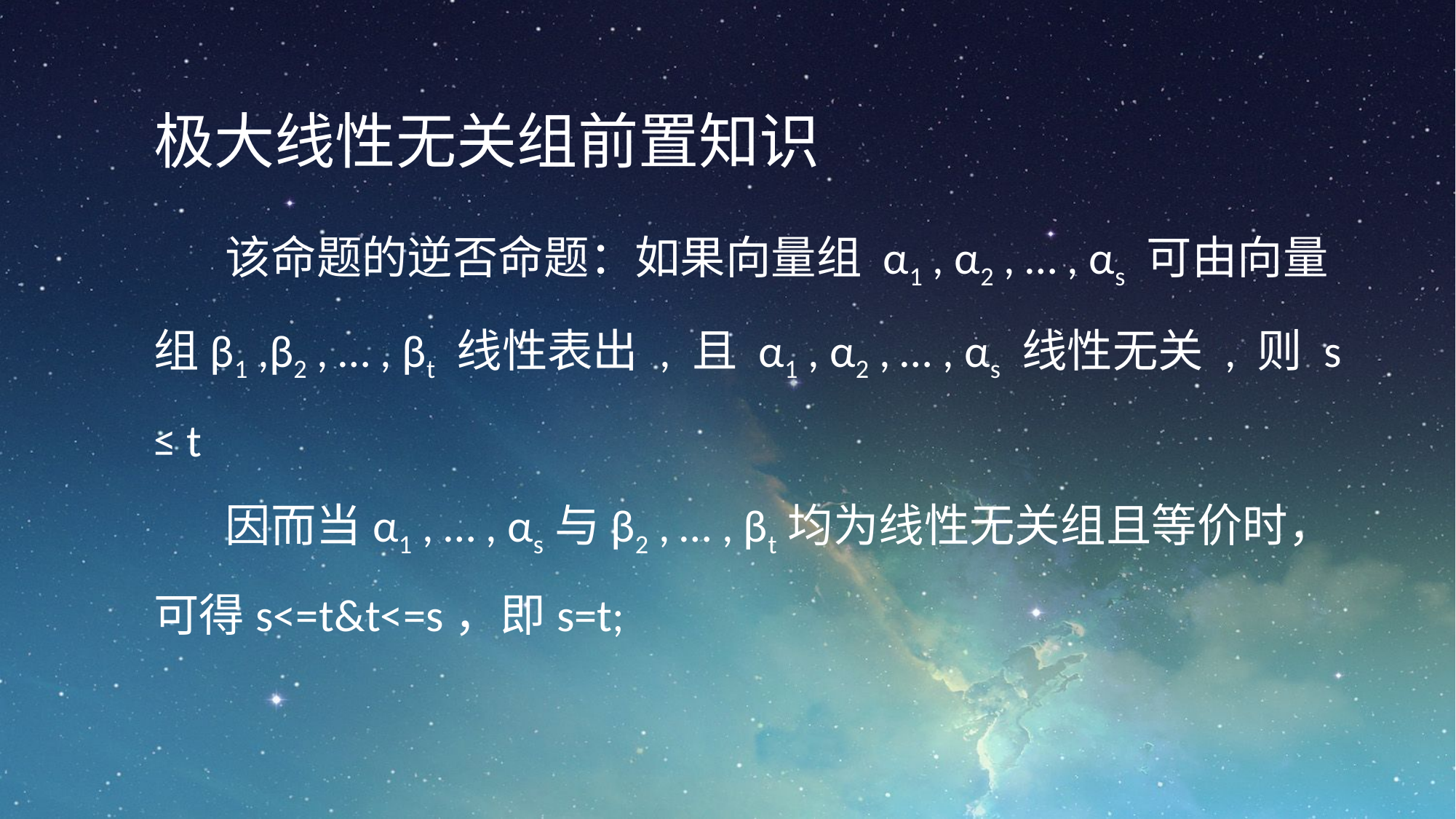

极大线性无关组前置知识
该命题的逆否命题：如果向量组 α1 , α2 , … , αs 可由向量组β1 ,β2 , … , βt 线性表出 , 且 α1 , α2 , … , αs 线性无关 , 则 s ≤ t
因而当α1 , … , αs与β2 , … , βt均为线性无关组且等价时，可得s<=t&t<=s，即s=t;